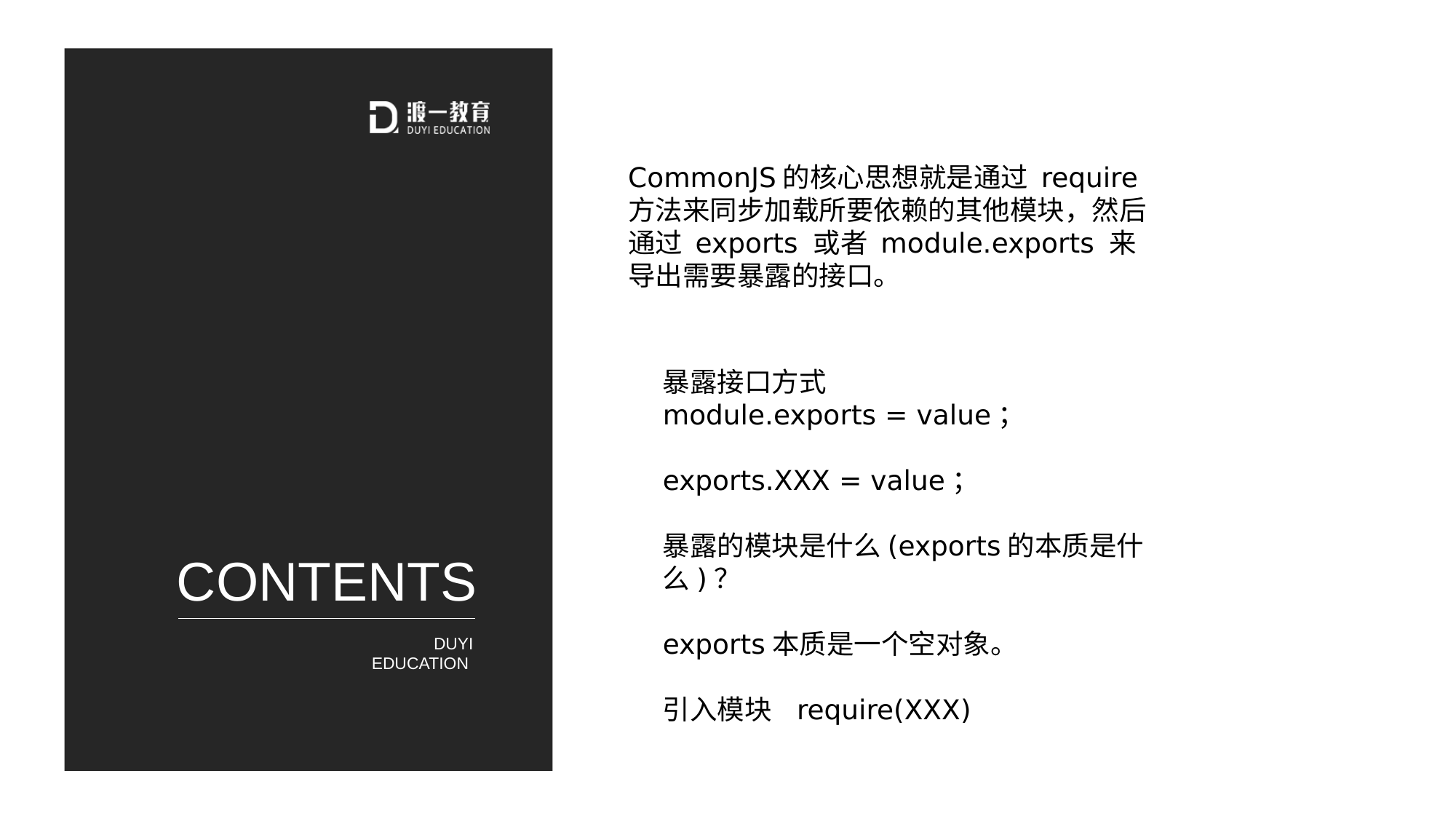

CommonJS的核心思想就是通过 require 方法来同步加载所要依赖的其他模块，然后通过 exports 或者 module.exports 来导出需要暴露的接口。
暴露接口方式
module.exports = value；

exports.XXX = value；

暴露的模块是什么(exports的本质是什么)？

exports本质是一个空对象。

引入模块   require(XXX)